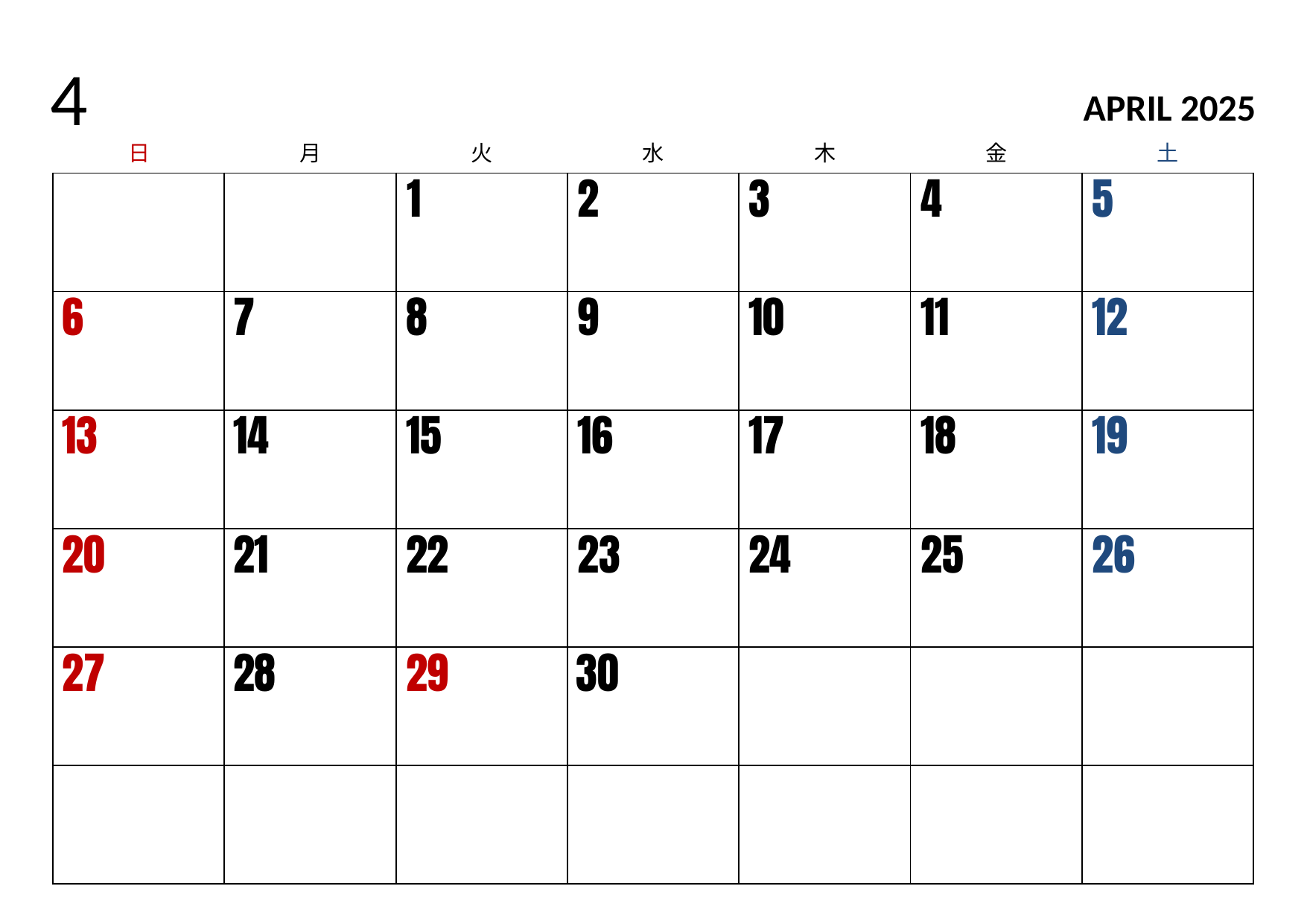

4
APRIL 2025
日
月
火
水
木
金
土

1

2

3

4

5

6
7
8
9
10
11
12

13
14
15
16
17
18
19

20
21
22
23
24
25
26

27
28
29
30